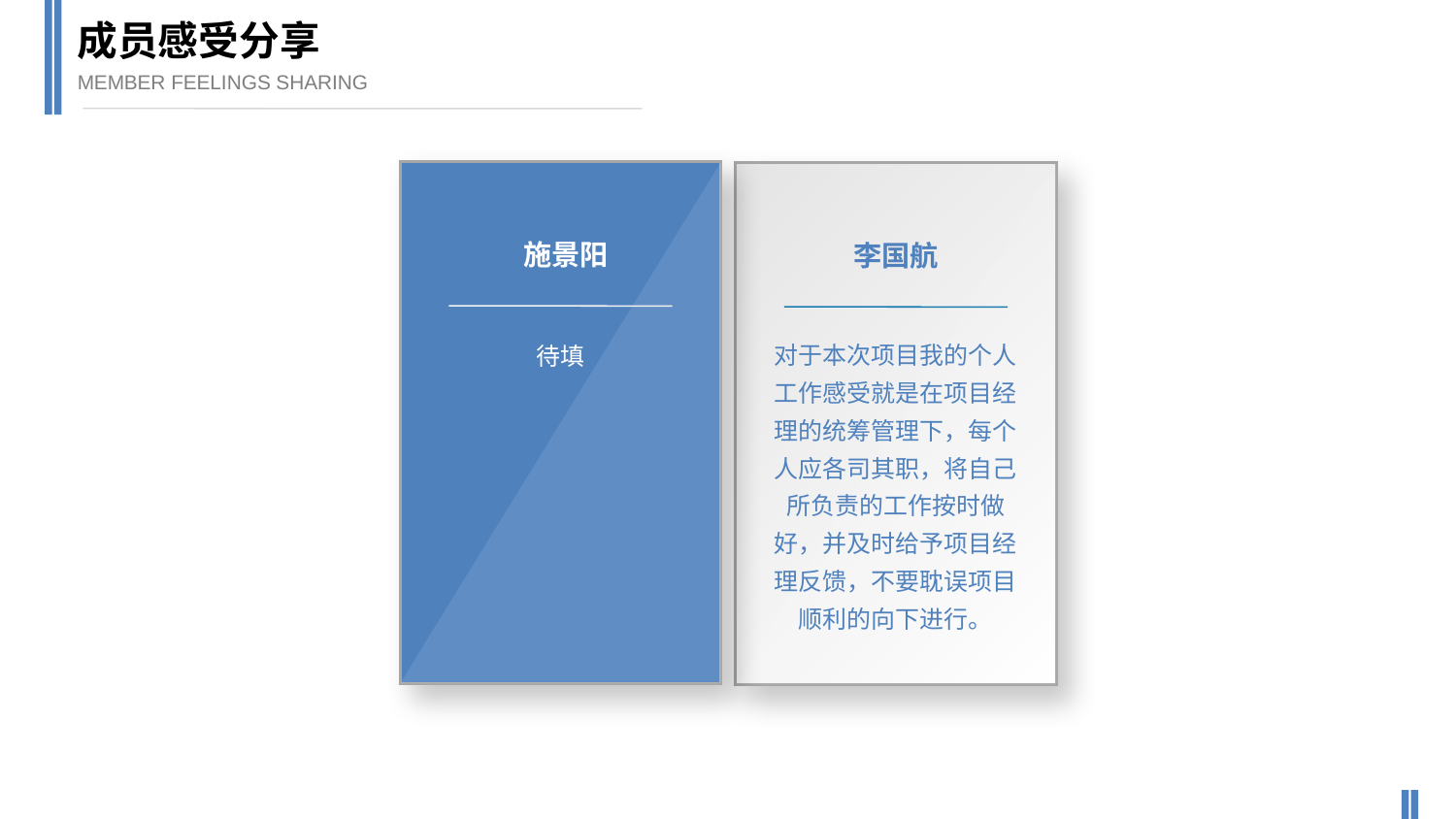

成员感受分享
MEMBER FEELINGS SHARING

施景阳

待填

李国航

对于本次项目我的个人工作感受就是在项目经理的统筹管理下，每个人应各司其职，将自己所负责的工作按时做好，并及时给予项目经理反馈，不要耽误项目顺利的向下进行。